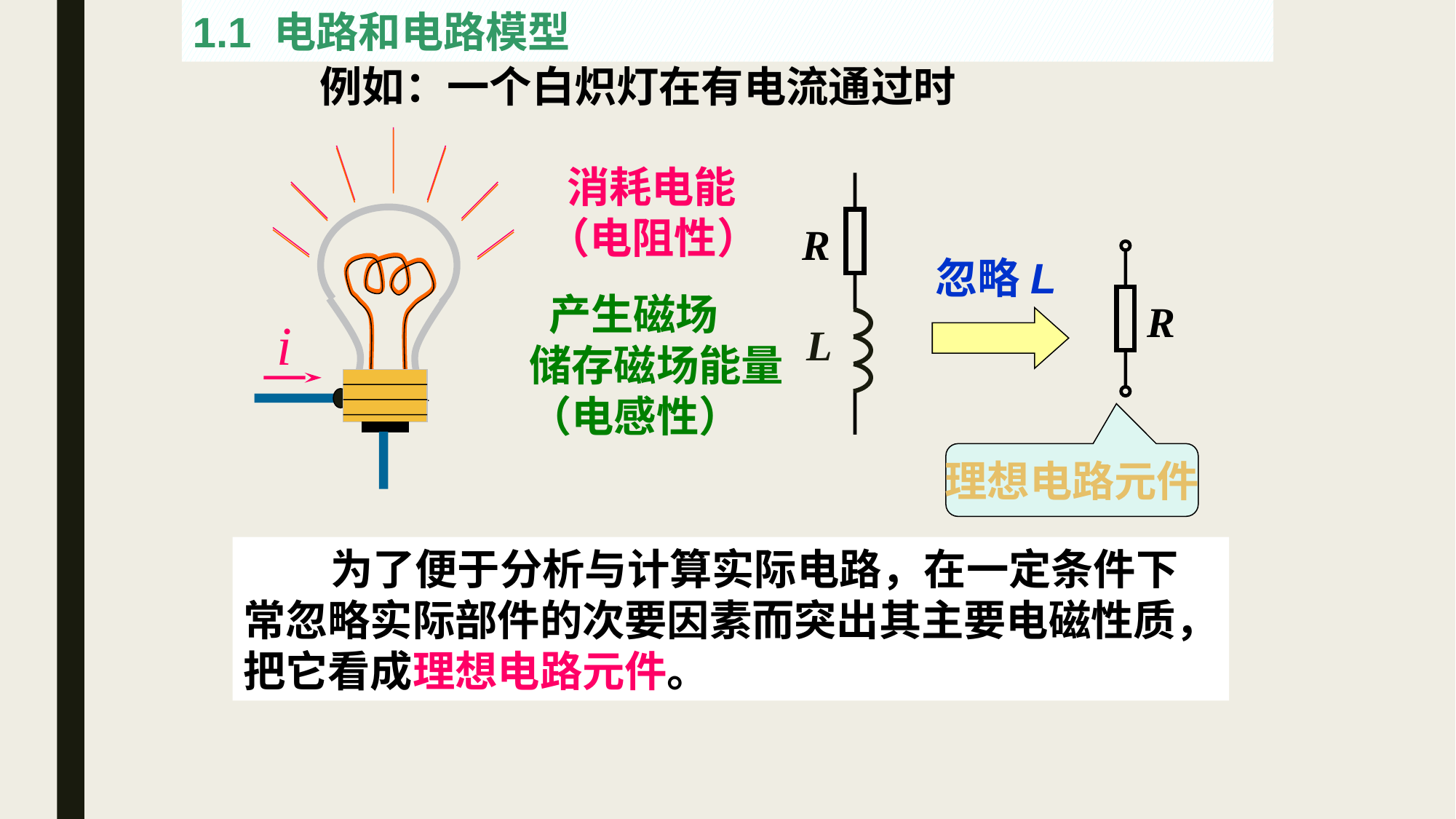

1.1 电路和电路模型
例如：一个白炽灯在有电流通过时

 消耗电能
（电阻性）

R

R

 忽略L

 产生磁场
储存磁场能量
（电感性）
i

L

理想电路元件
        为了便于分析与计算实际电路，在一定条件下
常忽略实际部件的次要因素而突出其主要电磁性质，
把它看成理想电路元件。